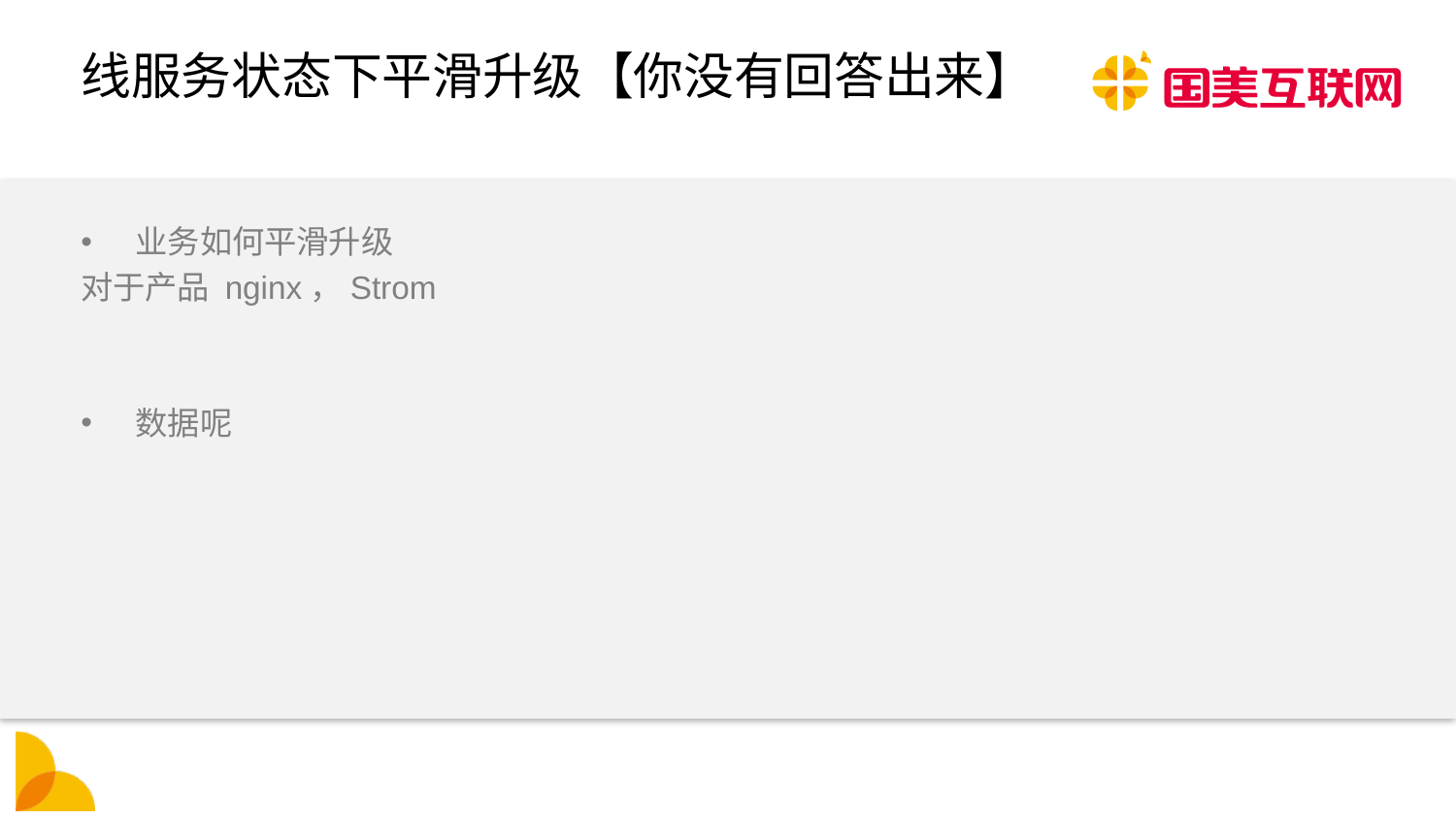

# 线服务状态下平滑升级【你没有回答出来】
业务如何平滑升级
对于产品 nginx，Strom

数据呢